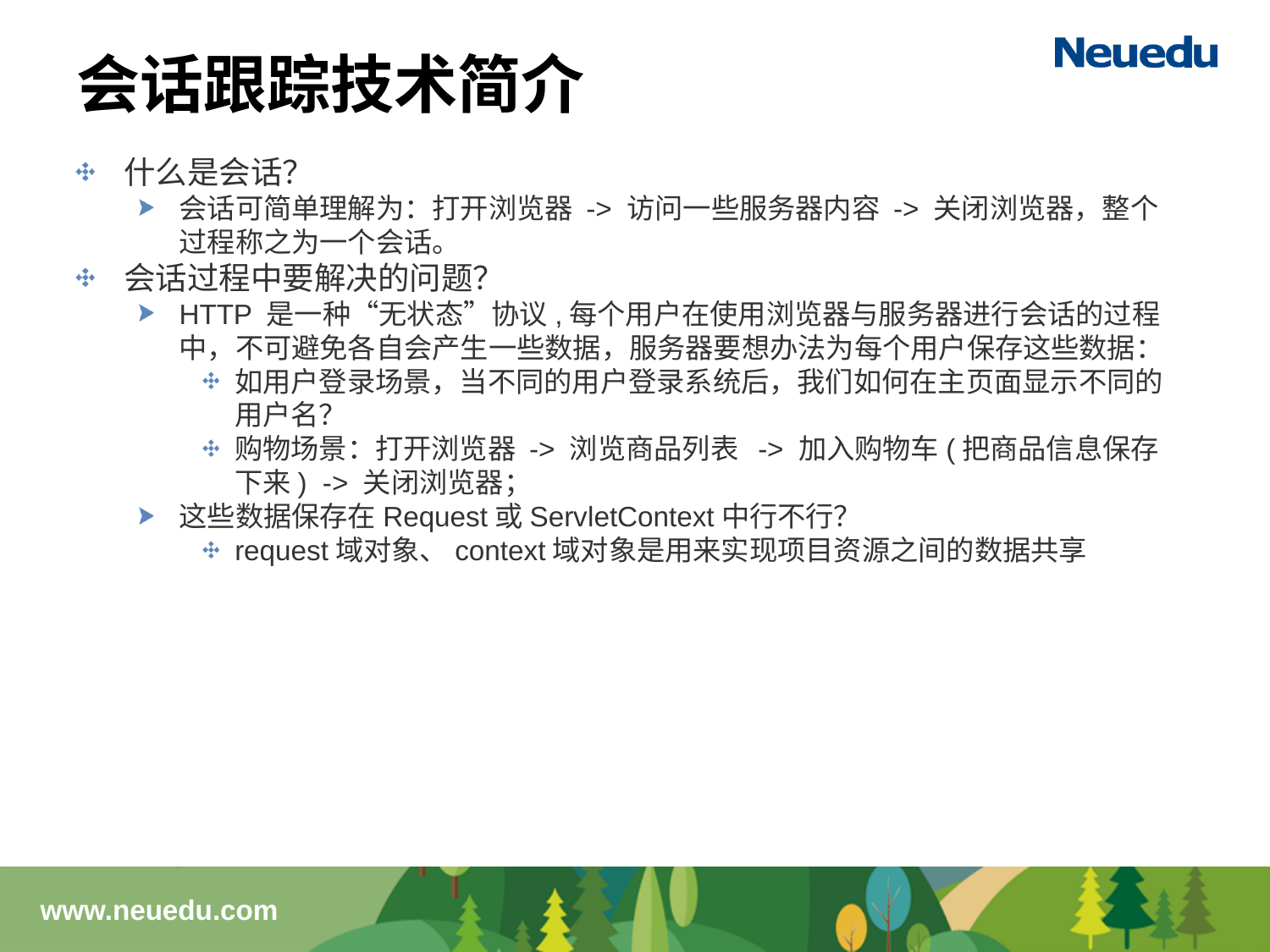

# 会话跟踪技术简介
什么是会话？
会话可简单理解为：打开浏览器 -> 访问一些服务器内容 -> 关闭浏览器，整个过程称之为一个会话。
会话过程中要解决的问题？
HTTP 是一种“无状态”协议,每个用户在使用浏览器与服务器进行会话的过程中，不可避免各自会产生一些数据，服务器要想办法为每个用户保存这些数据：
如用户登录场景，当不同的用户登录系统后，我们如何在主页面显示不同的用户名？
购物场景：打开浏览器 -> 浏览商品列表  -> 加入购物车(把商品信息保存下来)  -> 关闭浏览器；
这些数据保存在Request或ServletContext中行不行？
request域对象、context域对象是用来实现项目资源之间的数据共享